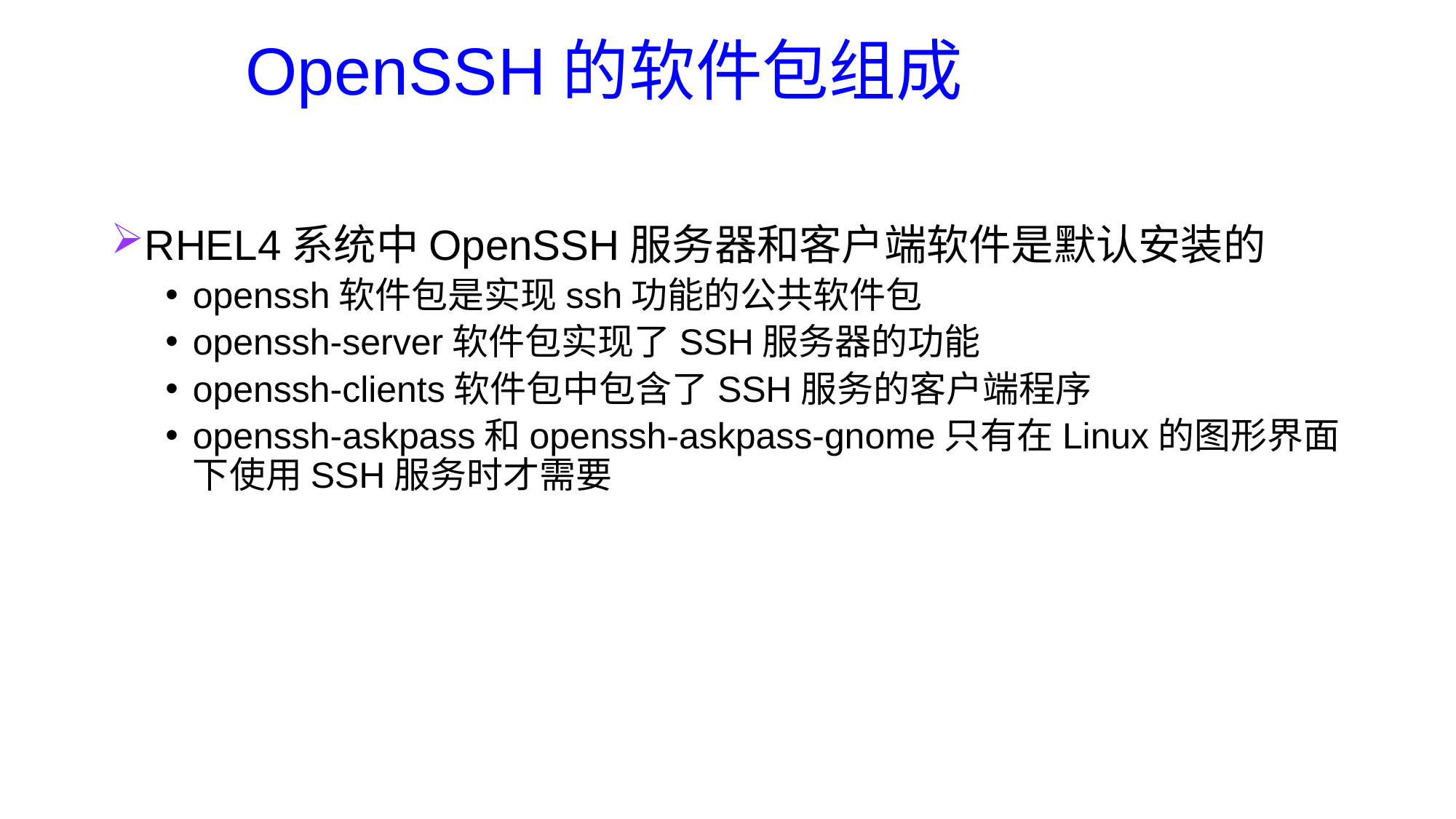

# OpenSSH的软件包组成
RHEL4系统中OpenSSH服务器和客户端软件是默认安装的
openssh软件包是实现ssh功能的公共软件包
openssh-server软件包实现了SSH服务器的功能
openssh-clients软件包中包含了SSH服务的客户端程序
openssh-askpass和openssh-askpass-gnome只有在Linux的图形界面下使用SSH服务时才需要